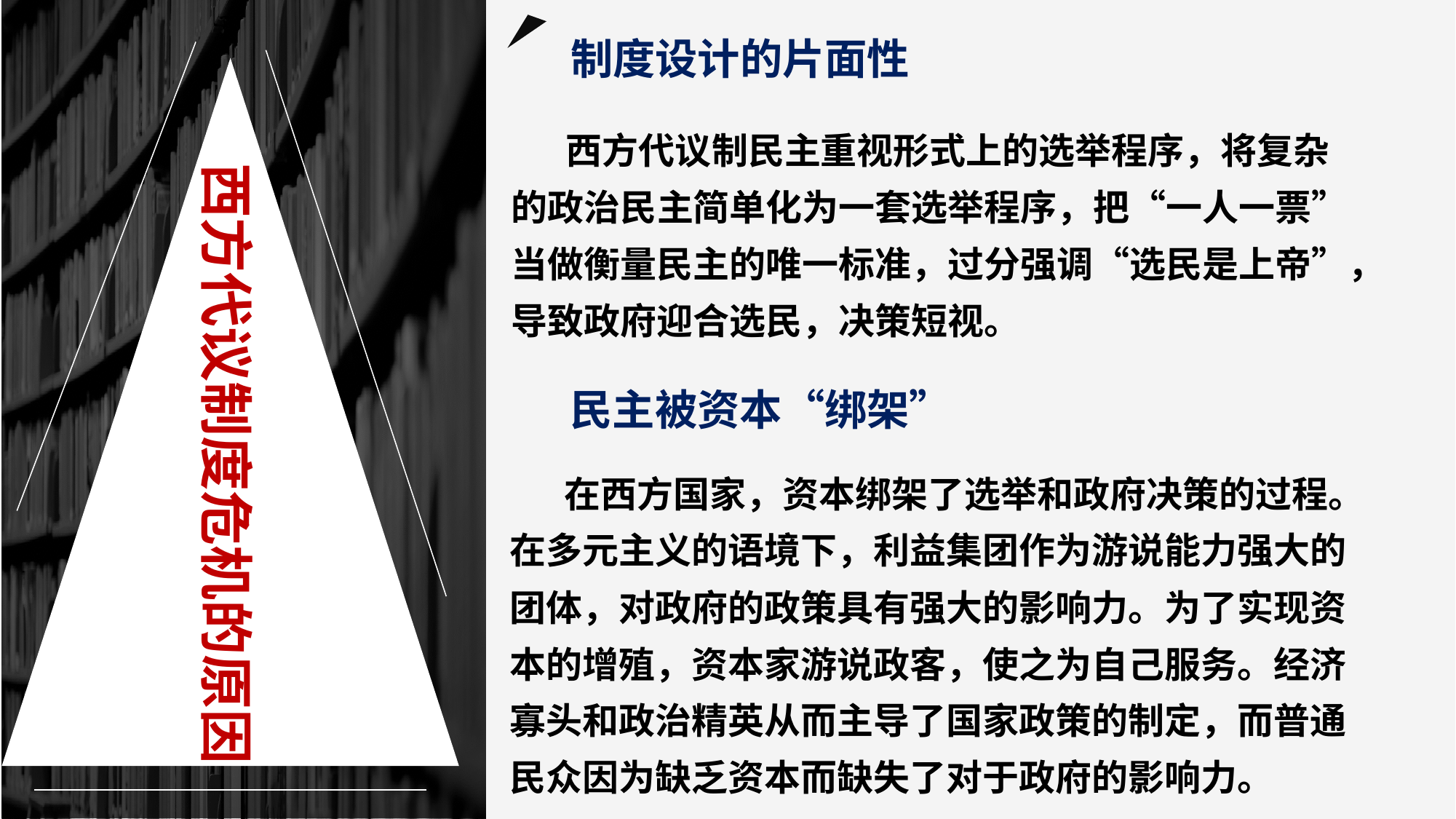

制度设计的片面性

西方代议制民主重视形式上的选举程序，将复杂的政治民主简单化为一套选举程序，把“一人一票”当做衡量民主的唯一标准，过分强调“选民是上帝”，导致政府迎合选民，决策短视。
西方代议制度危机的原因

民主被资本“绑架”
在西方国家，资本绑架了选举和政府决策的过程。在多元主义的语境下，利益集团作为游说能力强大的团体，对政府的政策具有强大的影响力。为了实现资本的增殖，资本家游说政客，使之为自己服务。经济寡头和政治精英从而主导了国家政策的制定，而普通民众因为缺乏资本而缺失了对于政府的影响力。